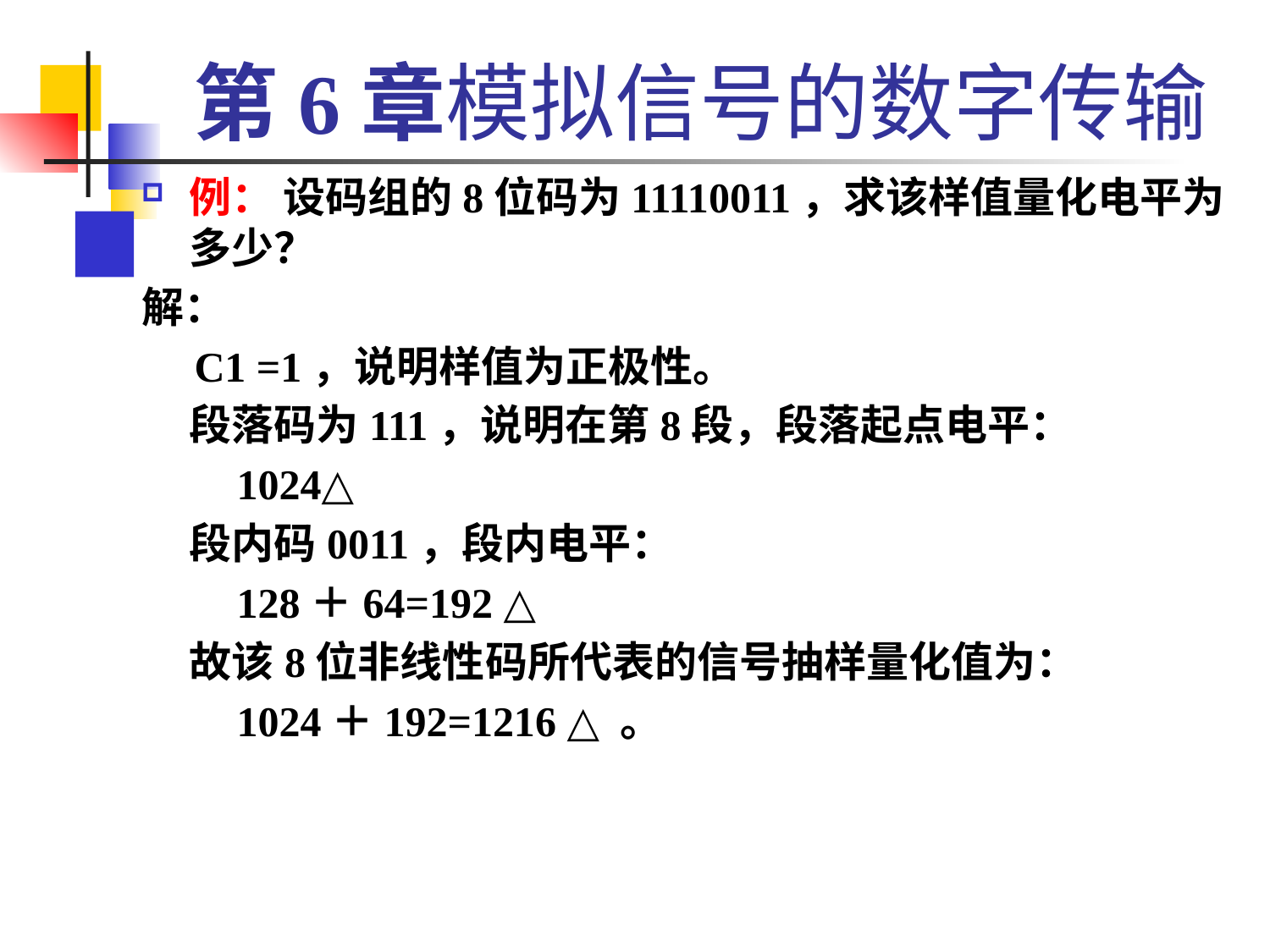

# 第6章模拟信号的数字传输
例： 设码组的8位码为11110011，求该样值量化电平为多少？
解：
     C1 =1，说明样值为正极性。
    段落码为111，说明在第8段，段落起点电平：
         1024△
    段内码0011，段内电平：
         128＋64=192 △
    故该8位非线性码所代表的信号抽样量化值为：
         1024＋192=1216 △ 。